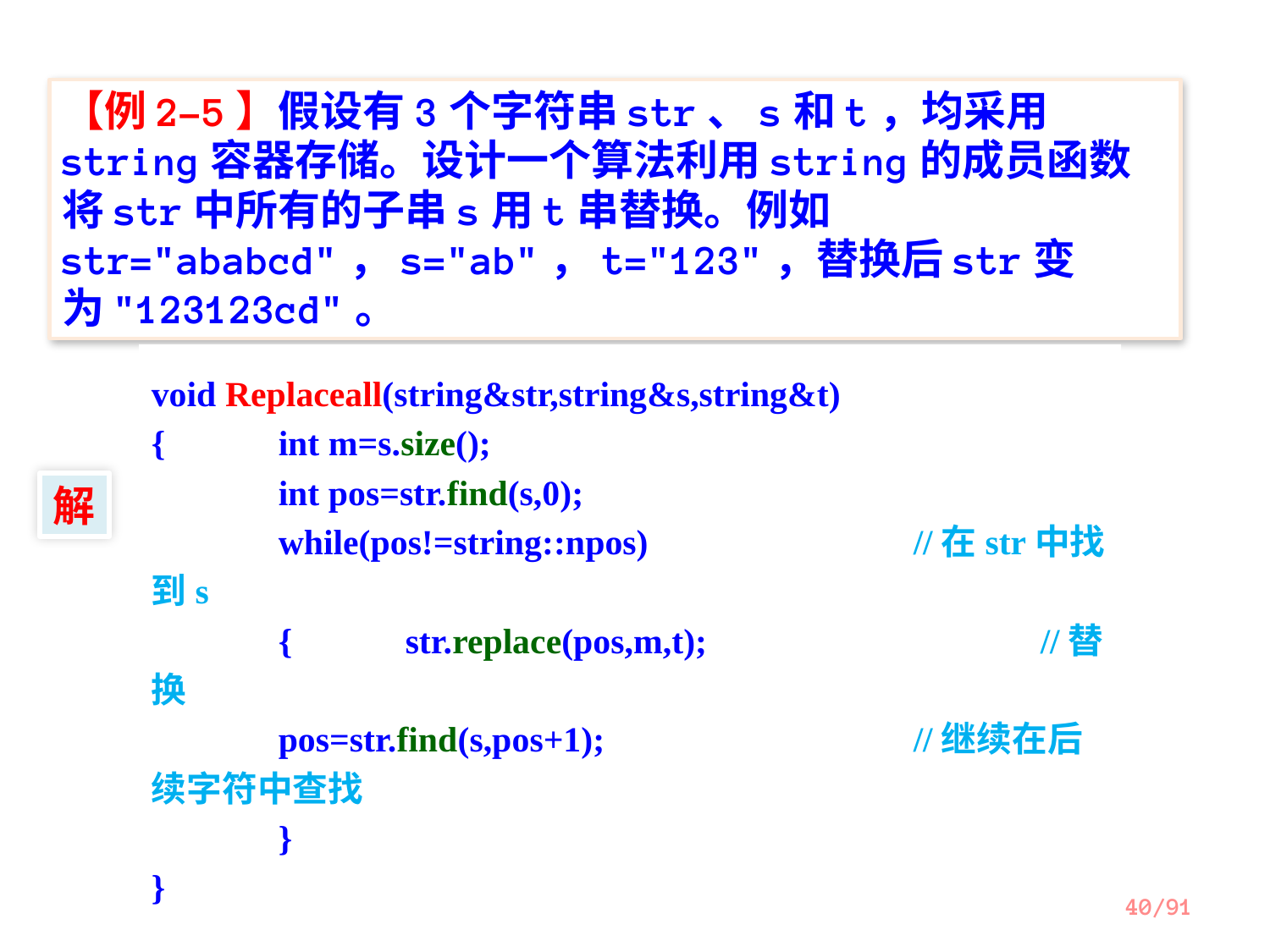

【例2-5】假设有3个字符串str、s和t，均采用string容器存储。设计一个算法利用string的成员函数将str中所有的子串s用t串替换。例如str="ababcd"，s="ab"，t="123"，替换后str变为"123123cd"。
void Replaceall(string&str,string&s,string&t)
{	int m=s.size();
    	int pos=str.find(s,0);
    	while(pos!=string::npos)			//在str中找到s
    	{	str.replace(pos,m,t); 			//替换
         	pos=str.find(s,pos+1); 			//继续在后续字符中查找
    	}
}
解
40/91